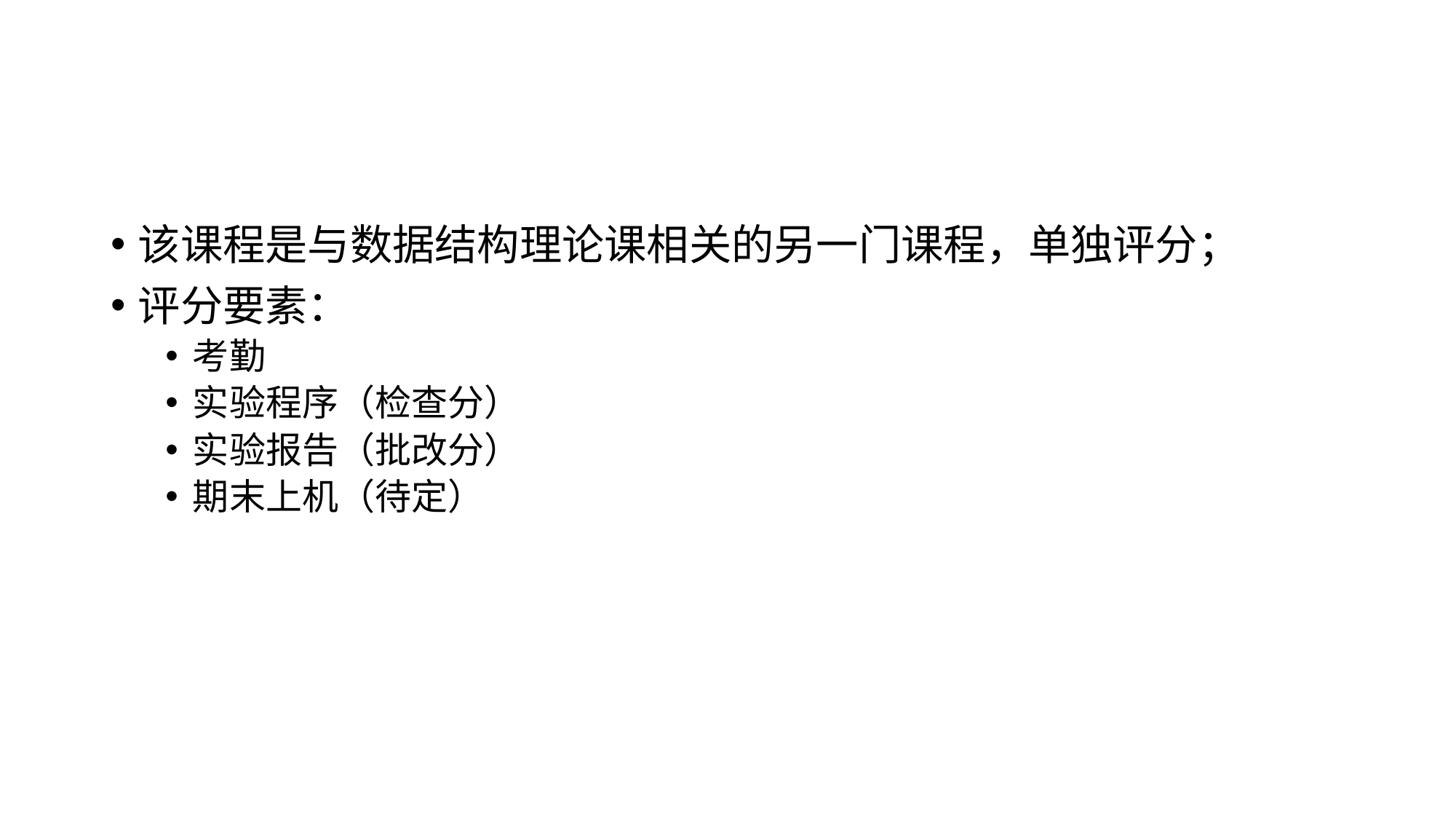

#
该课程是与数据结构理论课相关的另一门课程，单独评分；
评分要素：
考勤
实验程序（检查分）
实验报告（批改分）
期末上机（待定）